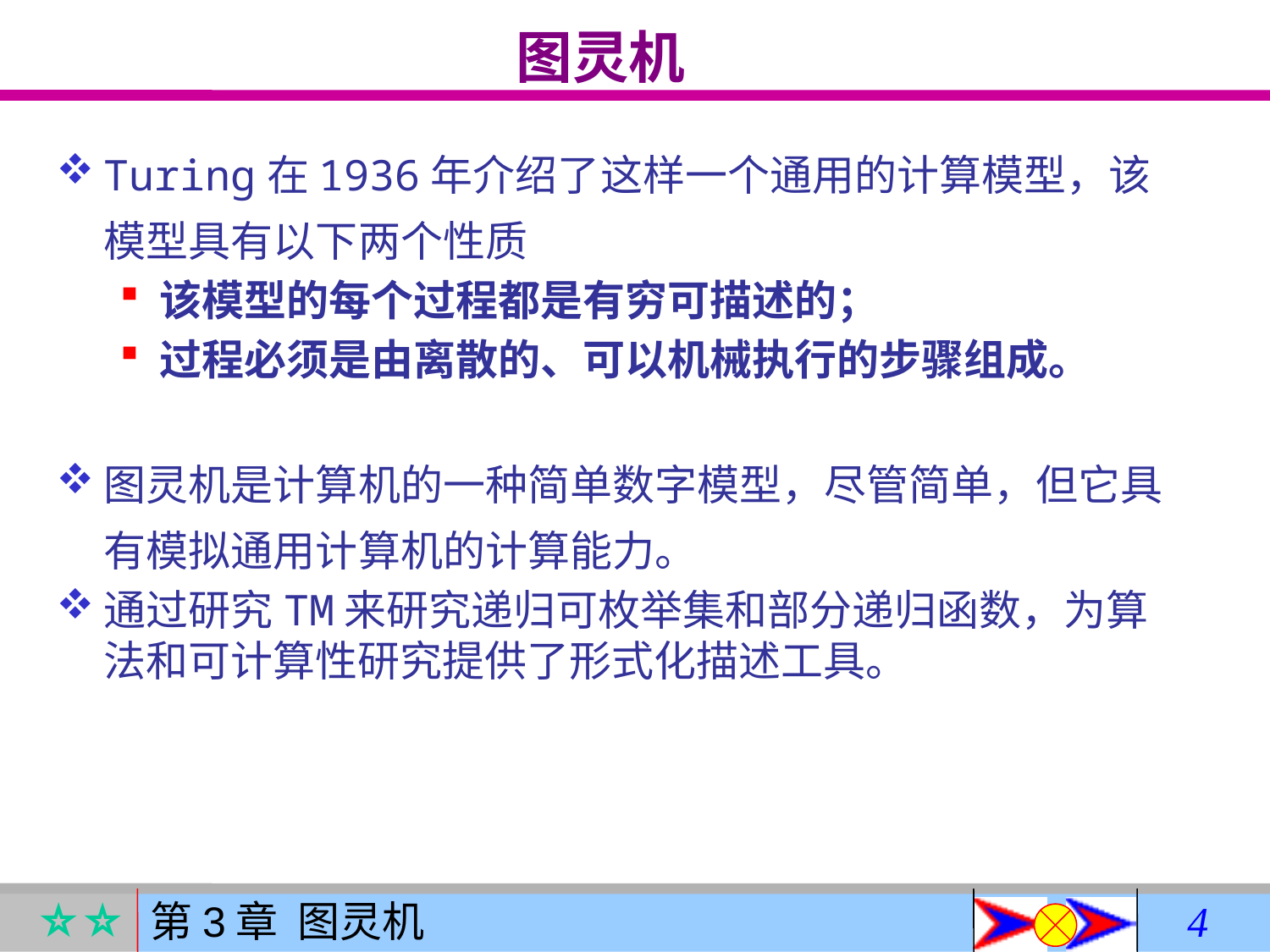

# 图灵机
Turing在1936年介绍了这样一个通用的计算模型，该模型具有以下两个性质
该模型的每个过程都是有穷可描述的；
过程必须是由离散的、可以机械执行的步骤组成。
图灵机是计算机的一种简单数字模型，尽管简单，但它具有模拟通用计算机的计算能力。
通过研究TM来研究递归可枚举集和部分递归函数，为算法和可计算性研究提供了形式化描述工具。